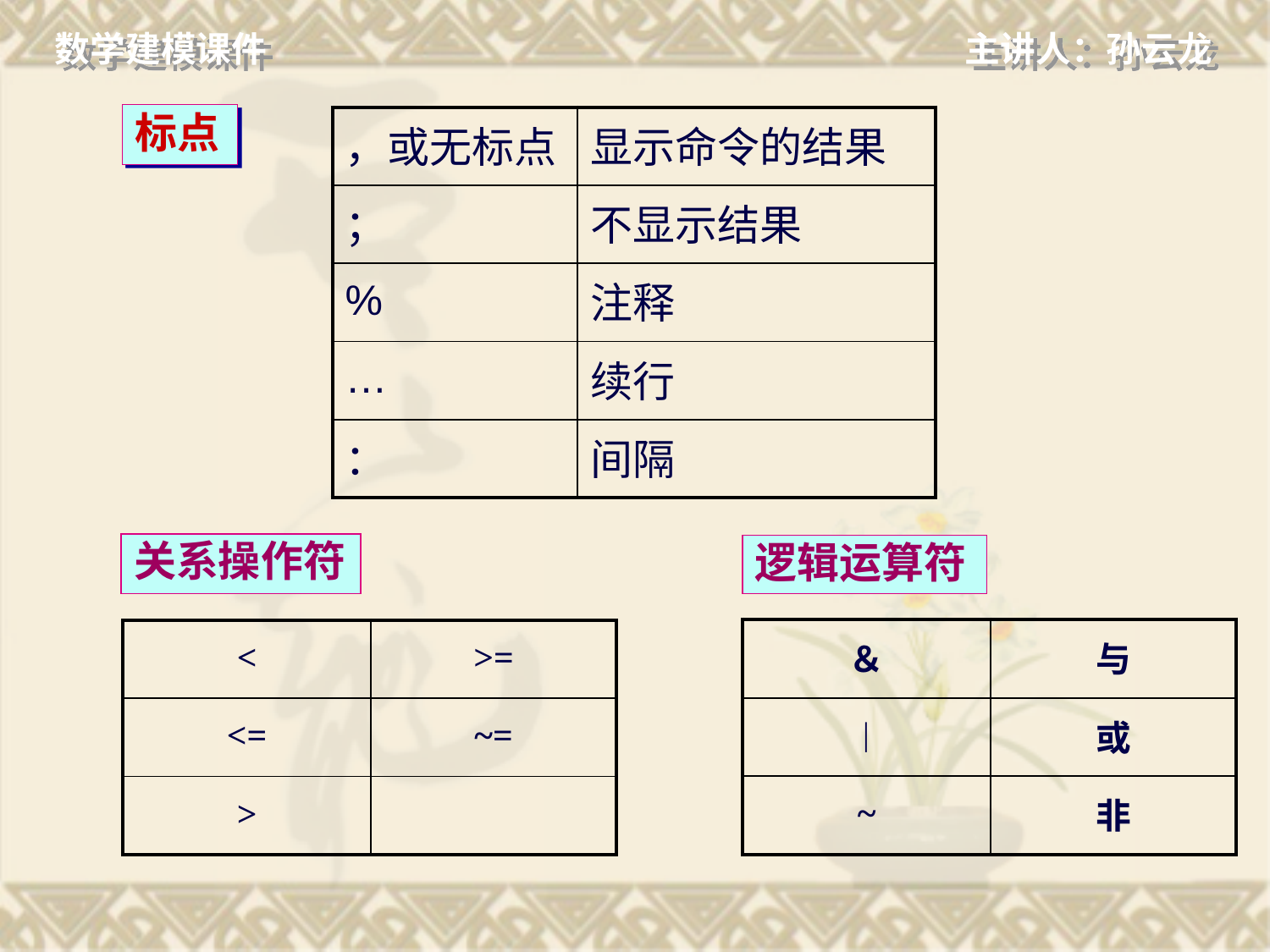

# 标点
| ，或无标点 | 显示命令的结果 |
| --- | --- |
| ； | 不显示结果 |
| % | 注释 |
| … | 续行 |
| ： | 间隔 |
关系操作符
逻辑运算符
| ＆ | 与 |
| --- | --- |
| ︱ | 或 |
| ~ | 非 |
| < | >= |
| --- | --- |
| <= | ~= |
| > |  |